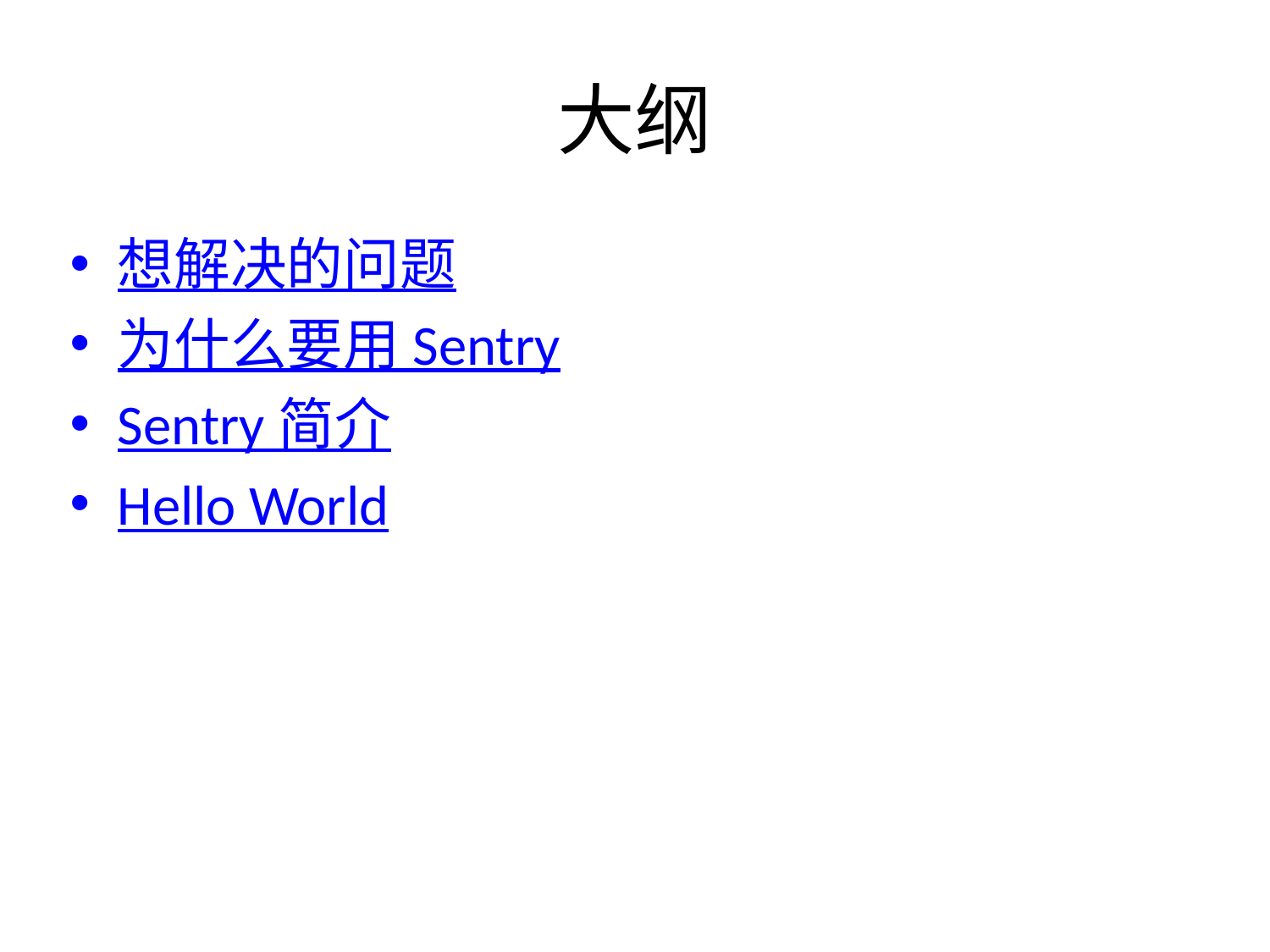

# 大纲
想解决的问题
为什么要用 Sentry
Sentry 简介
Hello World